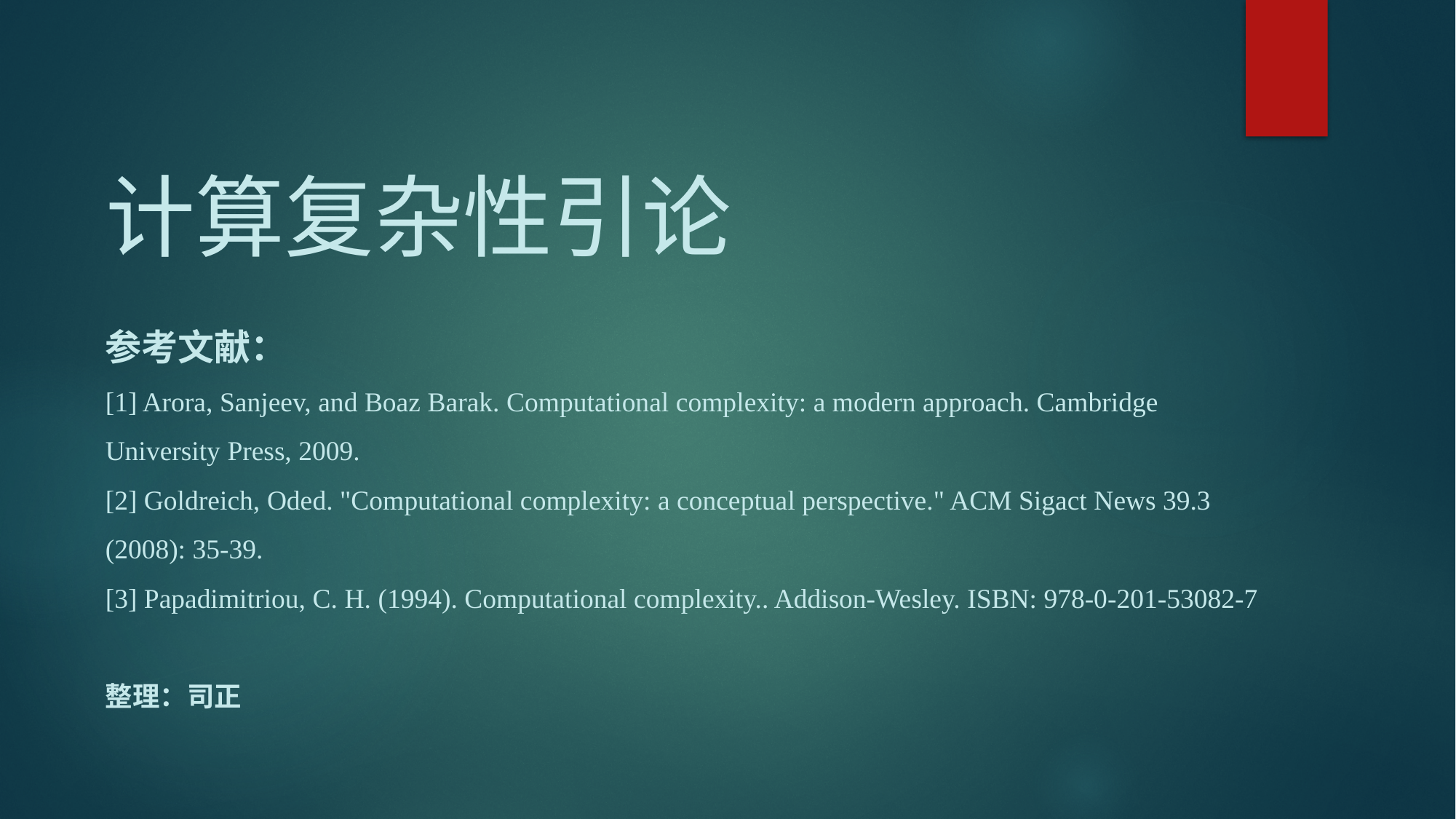

# 计算复杂性引论
参考文献：
[1] Arora, Sanjeev, and Boaz Barak. Computational complexity: a modern approach. Cambridge University Press, 2009.
[2] Goldreich, Oded. "Computational complexity: a conceptual perspective." ACM Sigact News 39.3 (2008): 35-39.
[3] Papadimitriou, C. H. (1994). Computational complexity.. Addison-Wesley. ISBN: 978-0-201-53082-7

整理：司正